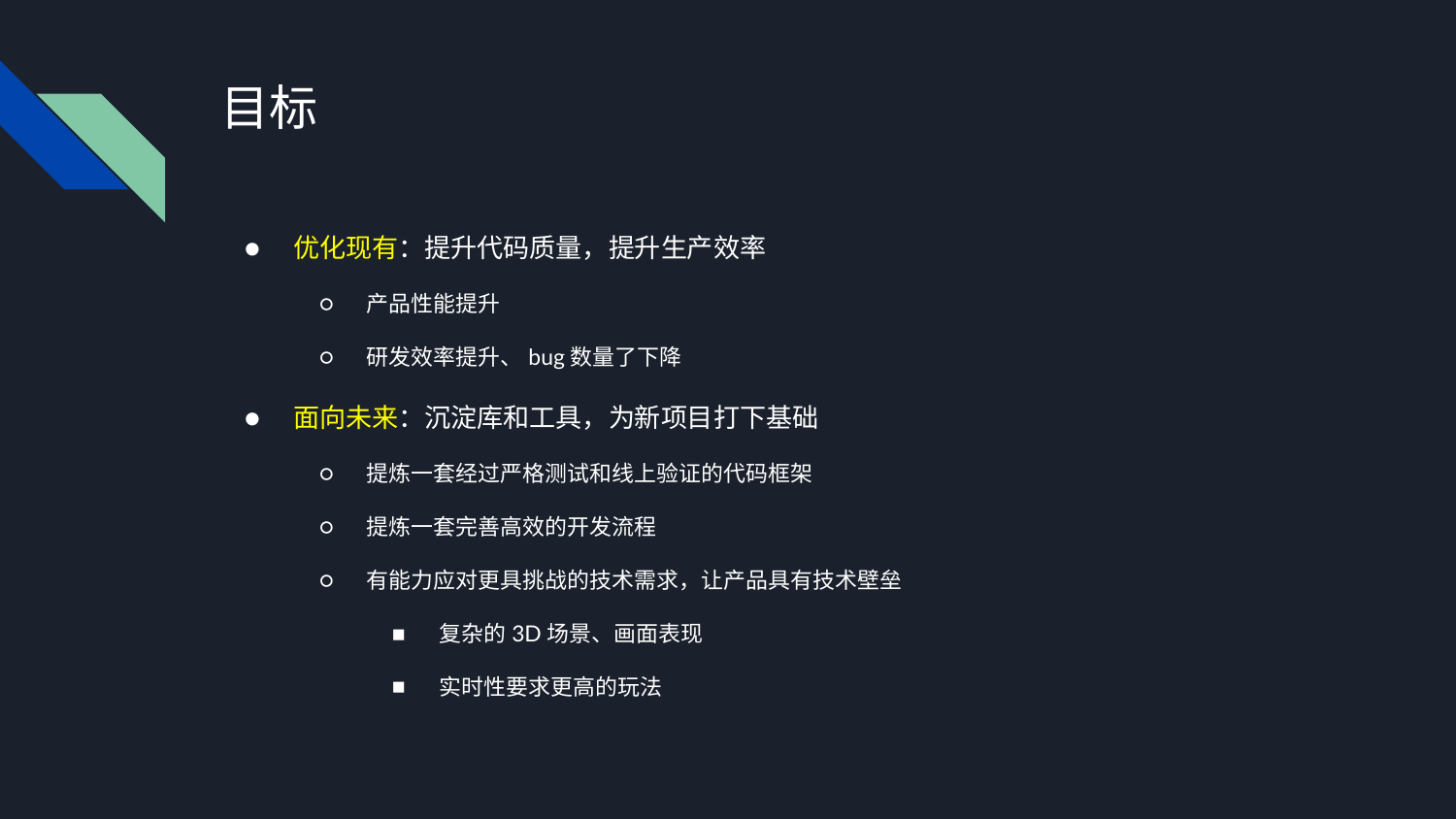

# 目标
优化现有：提升代码质量，提升生产效率
产品性能提升
研发效率提升、bug数量了下降
面向未来：沉淀库和工具，为新项目打下基础
提炼一套经过严格测试和线上验证的代码框架
提炼一套完善高效的开发流程
有能力应对更具挑战的技术需求，让产品具有技术壁垒
复杂的3D场景、画面表现
实时性要求更高的玩法